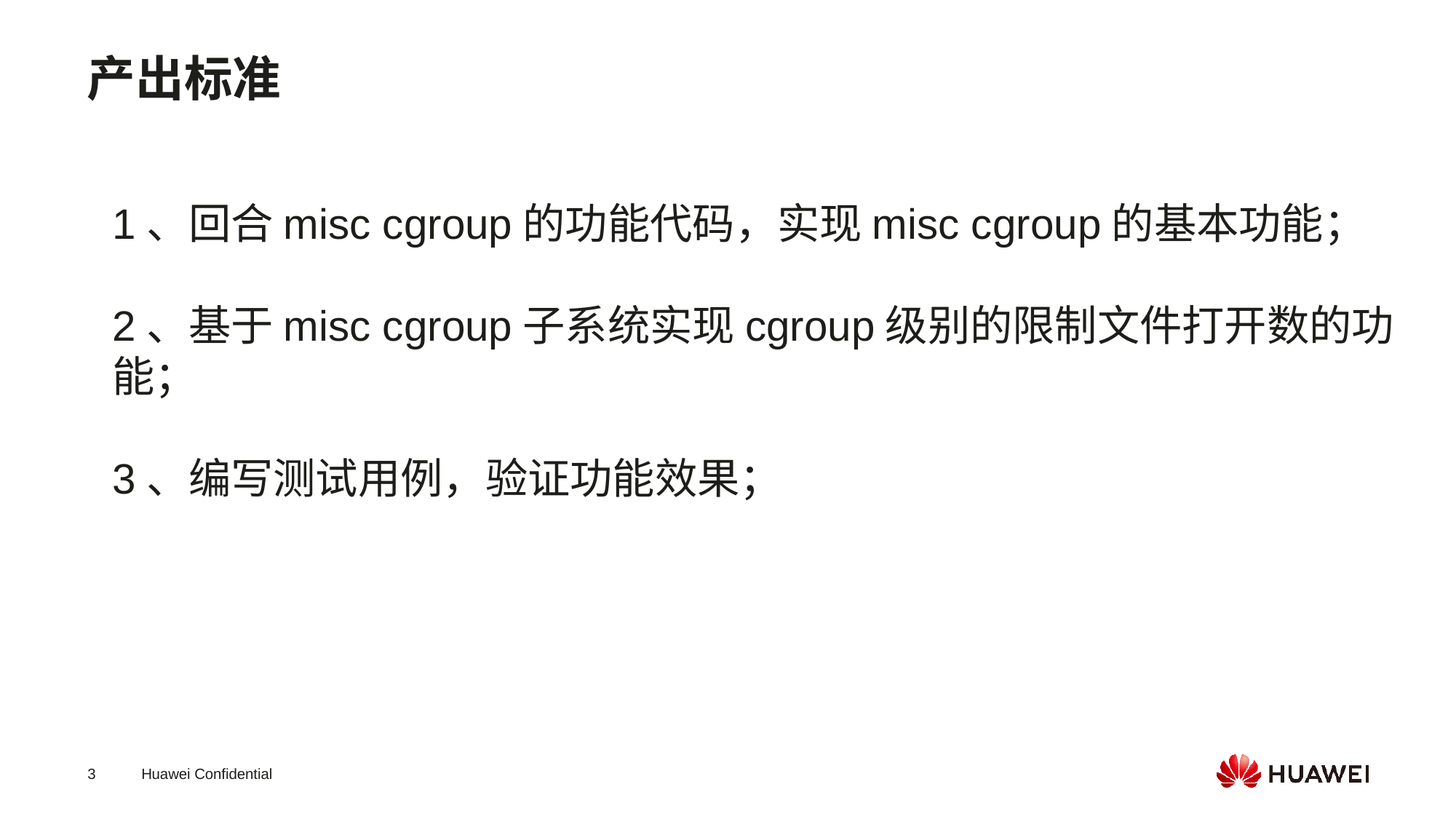

产出标准
1、回合misc cgroup的功能代码，实现misc cgroup的基本功能；

2、基于misc cgroup子系统实现cgroup级别的限制文件打开数的功能；

3、编写测试用例，验证功能效果；